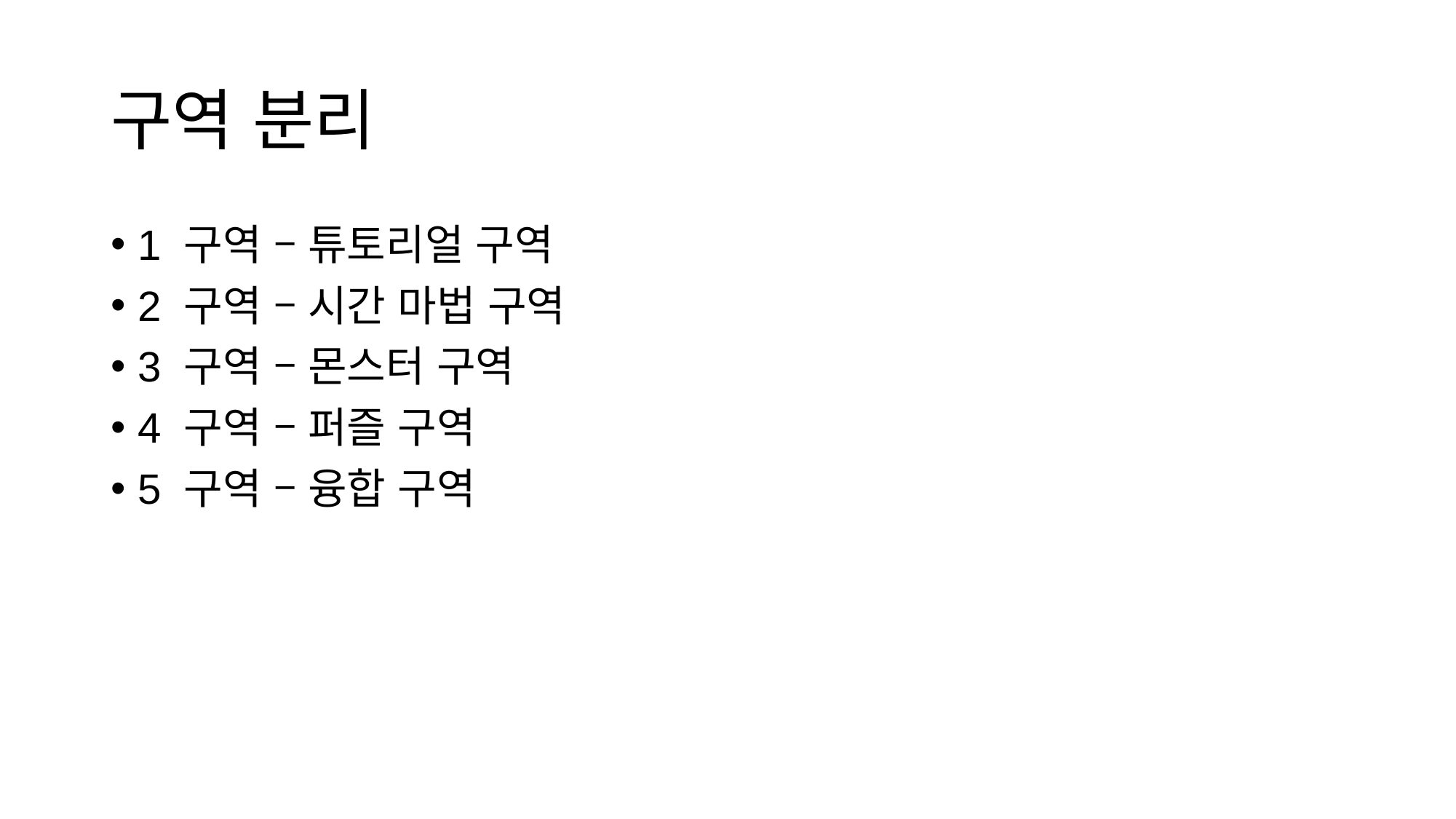

# 구역 분리
1 구역 – 튜토리얼 구역
2 구역 – 시간 마법 구역
3 구역 – 몬스터 구역
4 구역 – 퍼즐 구역
5 구역 – 융합 구역